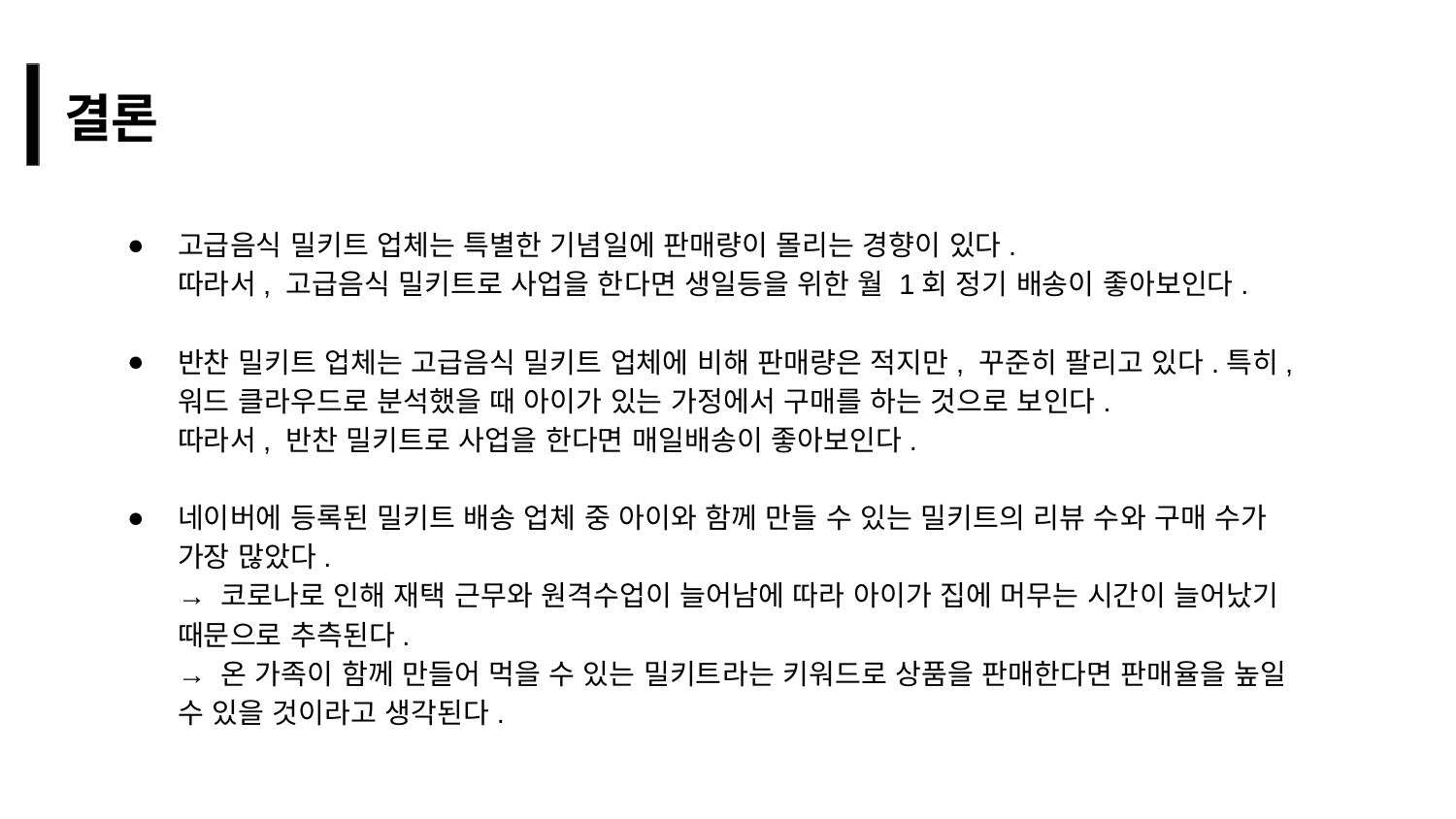

# 결론
고급음식 밀키트 업체는 특별한 기념일에 판매량이 몰리는 경향이 있다.
따라서, 고급음식 밀키트로 사업을 한다면 생일등을 위한 월 1회 정기 배송이 좋아보인다.

반찬 밀키트 업체는 고급음식 밀키트 업체에 비해 판매량은 적지만, 꾸준히 팔리고 있다.특히, 워드 클라우드로 분석했을 때 아이가 있는 가정에서 구매를 하는 것으로 보인다.
따라서, 반찬 밀키트로 사업을 한다면 매일배송이 좋아보인다.

네이버에 등록된 밀키트 배송 업체 중 아이와 함께 만들 수 있는 밀키트의 리뷰 수와 구매 수가 가장 많았다.
→ 코로나로 인해 재택 근무와 원격수업이 늘어남에 따라 아이가 집에 머무는 시간이 늘어났기 때문으로 추측된다.
→ 온 가족이 함께 만들어 먹을 수 있는 밀키트라는 키워드로 상품을 판매한다면 판매율을 높일 수 있을 것이라고 생각된다.